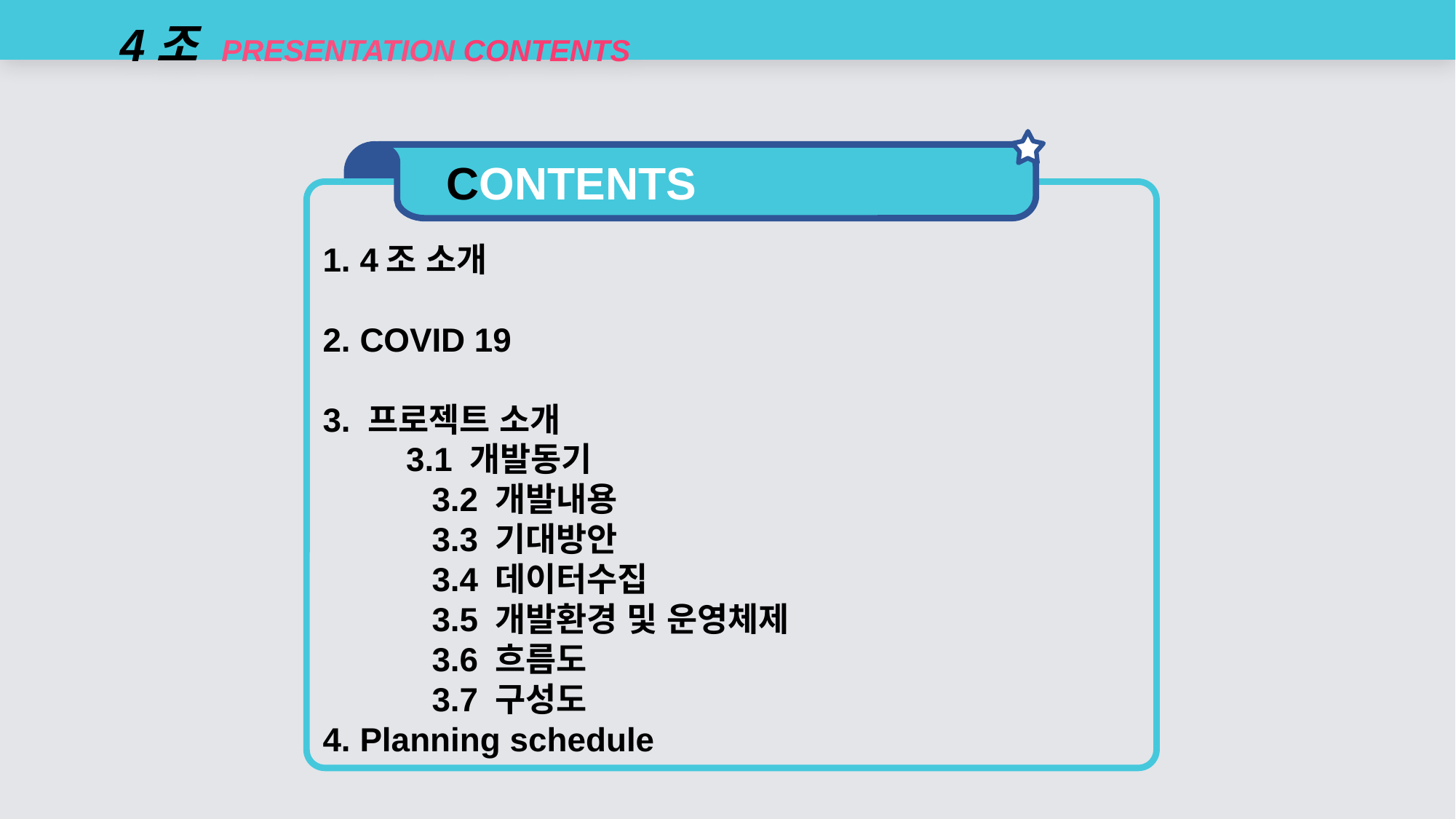

4조 PRESENTATION CONTENTS

CONTENTS

1. 4조 소개

2. COVID 19

3. 프로젝트 소개
         3.1 개발동기
	3.2 개발내용
	3.3 기대방안
	3.4 데이터수집
	3.5 개발환경 및 운영체제
	3.6 흐름도
	3.7 구성도
4. Planning schedule